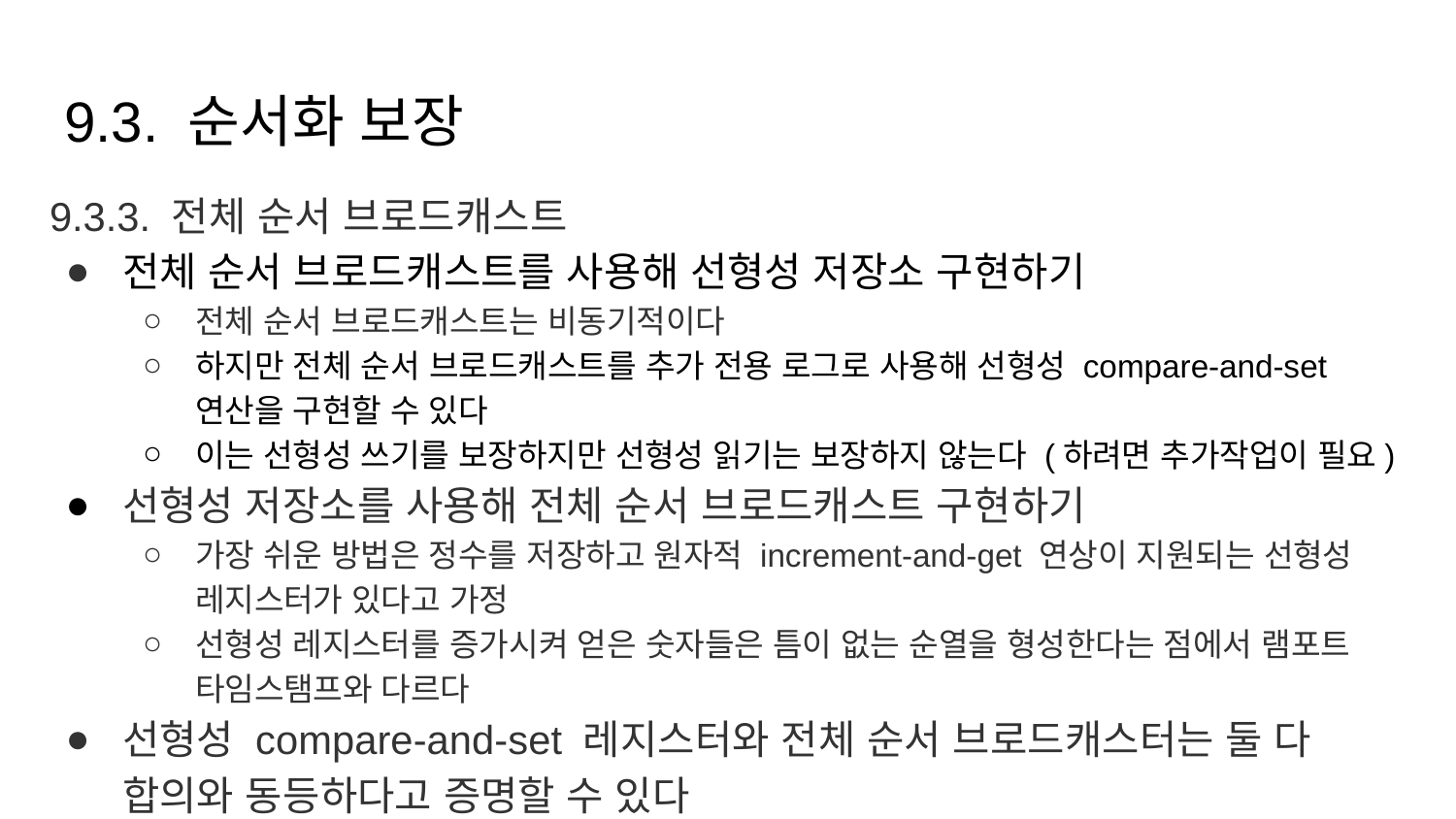

# 9.3. 순서화 보장
9.3.3. 전체 순서 브로드캐스트
전체 순서 브로드캐스트를 사용해 선형성 저장소 구현하기
전체 순서 브로드캐스트는 비동기적이다
하지만 전체 순서 브로드캐스트를 추가 전용 로그로 사용해 선형성 compare-and-set 연산을 구현할 수 있다
이는 선형성 쓰기를 보장하지만 선형성 읽기는 보장하지 않는다 (하려면 추가작업이 필요)
선형성 저장소를 사용해 전체 순서 브로드캐스트 구현하기
가장 쉬운 방법은 정수를 저장하고 원자적 increment-and-get 연상이 지원되는 선형성 레지스터가 있다고 가정
선형성 레지스터를 증가시켜 얻은 숫자들은 틈이 없는 순열을 형성한다는 점에서 램포트 타임스탬프와 다르다
선형성 compare-and-set 레지스터와 전체 순서 브로드캐스터는 둘 다 합의와 동등하다고 증명할 수 있다